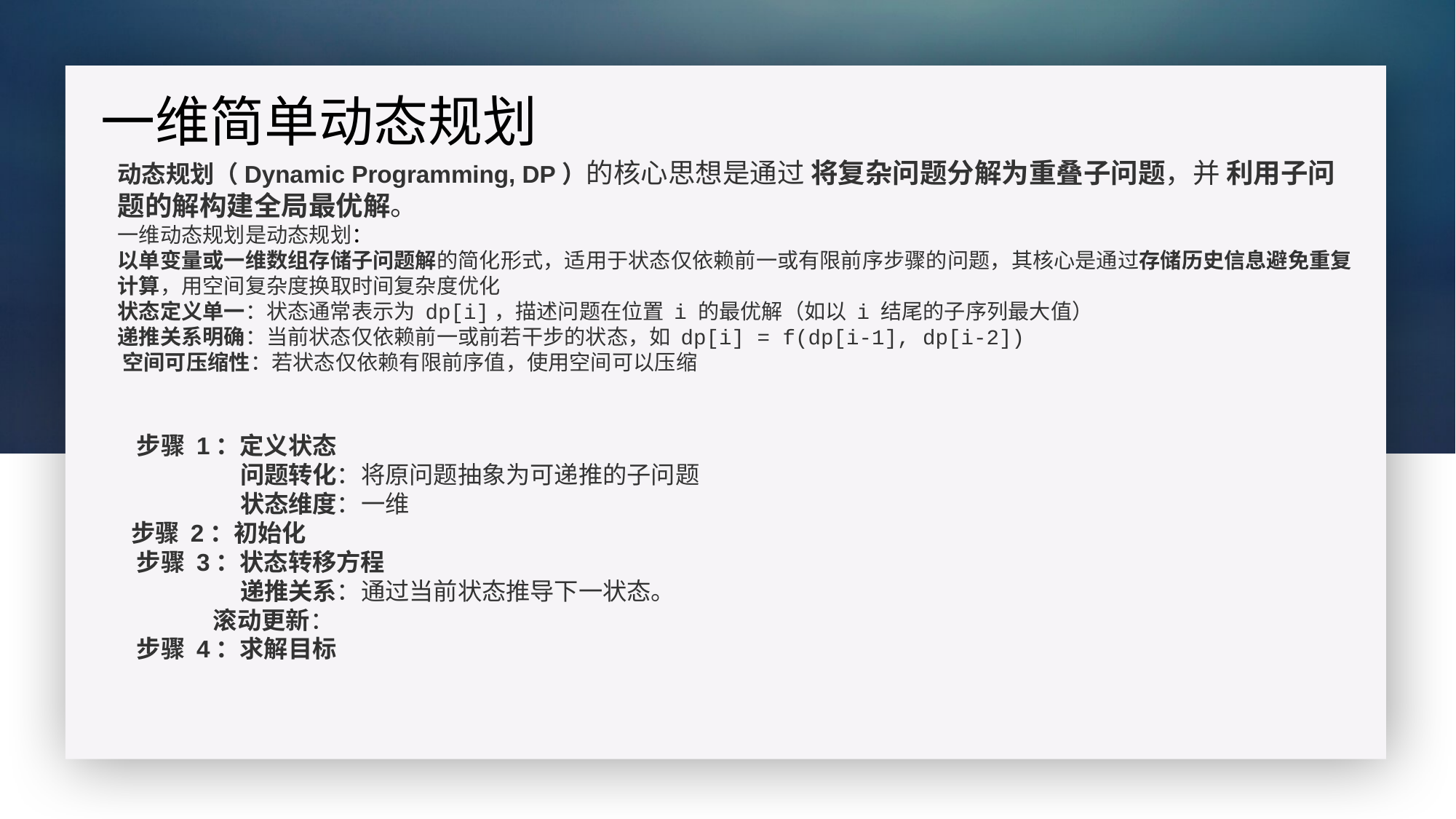

一维简单动态规划
动态规划（Dynamic Programming, DP）的核心思想是通过 ‌将复杂问题分解为重叠子问题‌，并 ‌利用子问题的解构建全局最优解‌。
一维动态规划是动态规划：
以单变量或一维数组存储子问题解‌的简化形式，适用于状态仅依赖前一或有限前序步骤的问题，其核心是通过‌存储历史信息避免重复计算‌，用空间复杂度换取时间复杂度优化
‌状态定义单一‌：状态通常表示为 dp[i]，描述问题在位置 i 的最优解（如以 i 结尾的子序列最大值）
‌递推关系明确‌：当前状态仅依赖前一或前若干步的状态，如 dp[i] = f(dp[i-1], dp[i-2])
‌空间可压缩性‌：若状态仅依赖有限前序值，使用空间可以压缩
‌步骤 1：定义状态‌
  	问题转化‌：将原问题抽象为可递推的子问题
‌	状态维度‌：一维
步骤 2：初始化
‌步骤 3：状态转移方程‌
‌	递推关系‌：通过当前状态推导下一状态。
‌              滚动更新：
‌步骤 4：求解目标